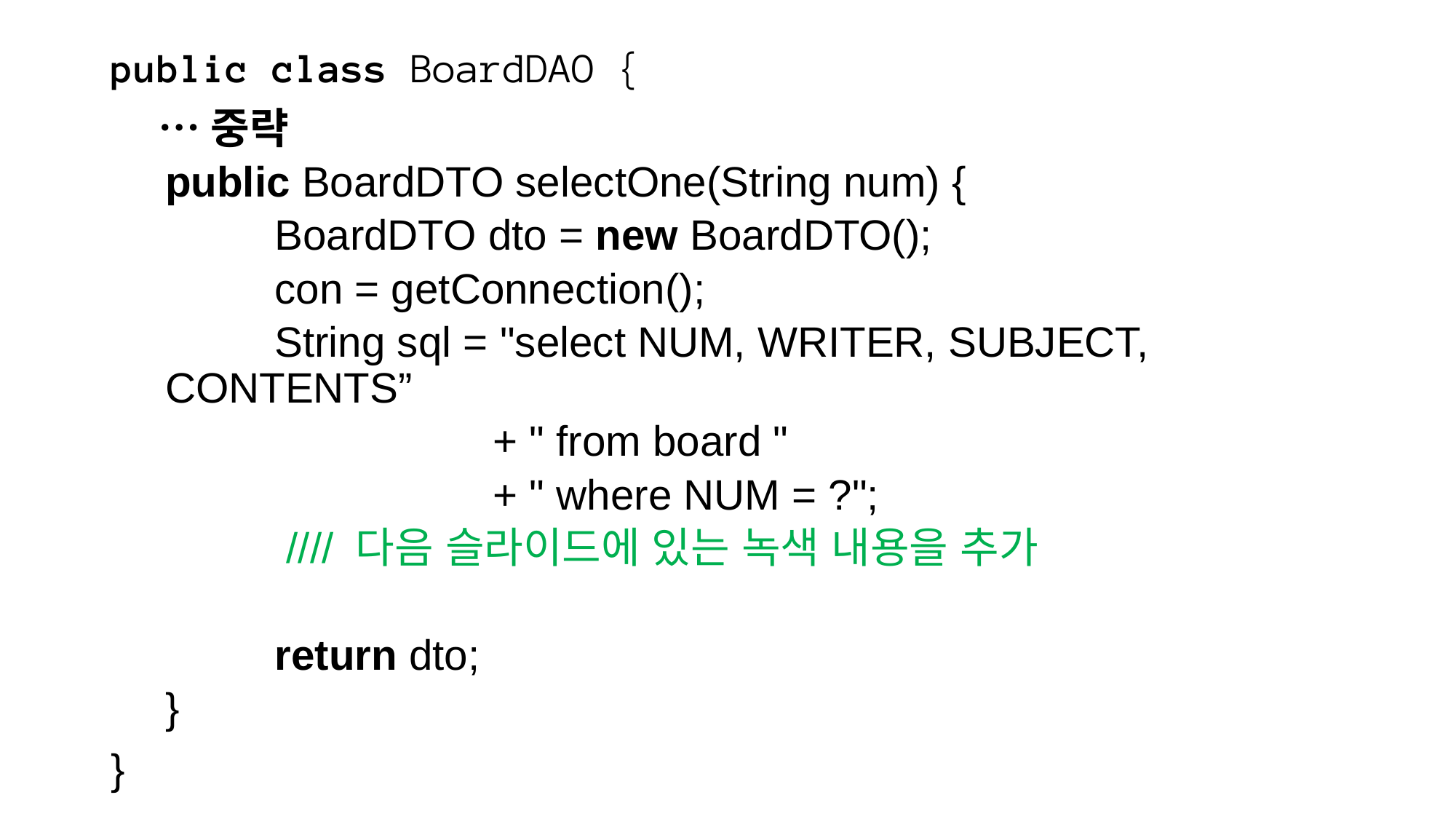

public class BoardDAO {
    …중략
public BoardDTO selectOne(String num) {
	BoardDTO dto = new BoardDTO();
	con = getConnection();
	String sql = "select NUM, WRITER, SUBJECT, CONTENTS”
			+ " from board "
			+ " where NUM = ?";
	 //// 다음 슬라이드에 있는 녹색 내용을 추가

	return dto;
}
}